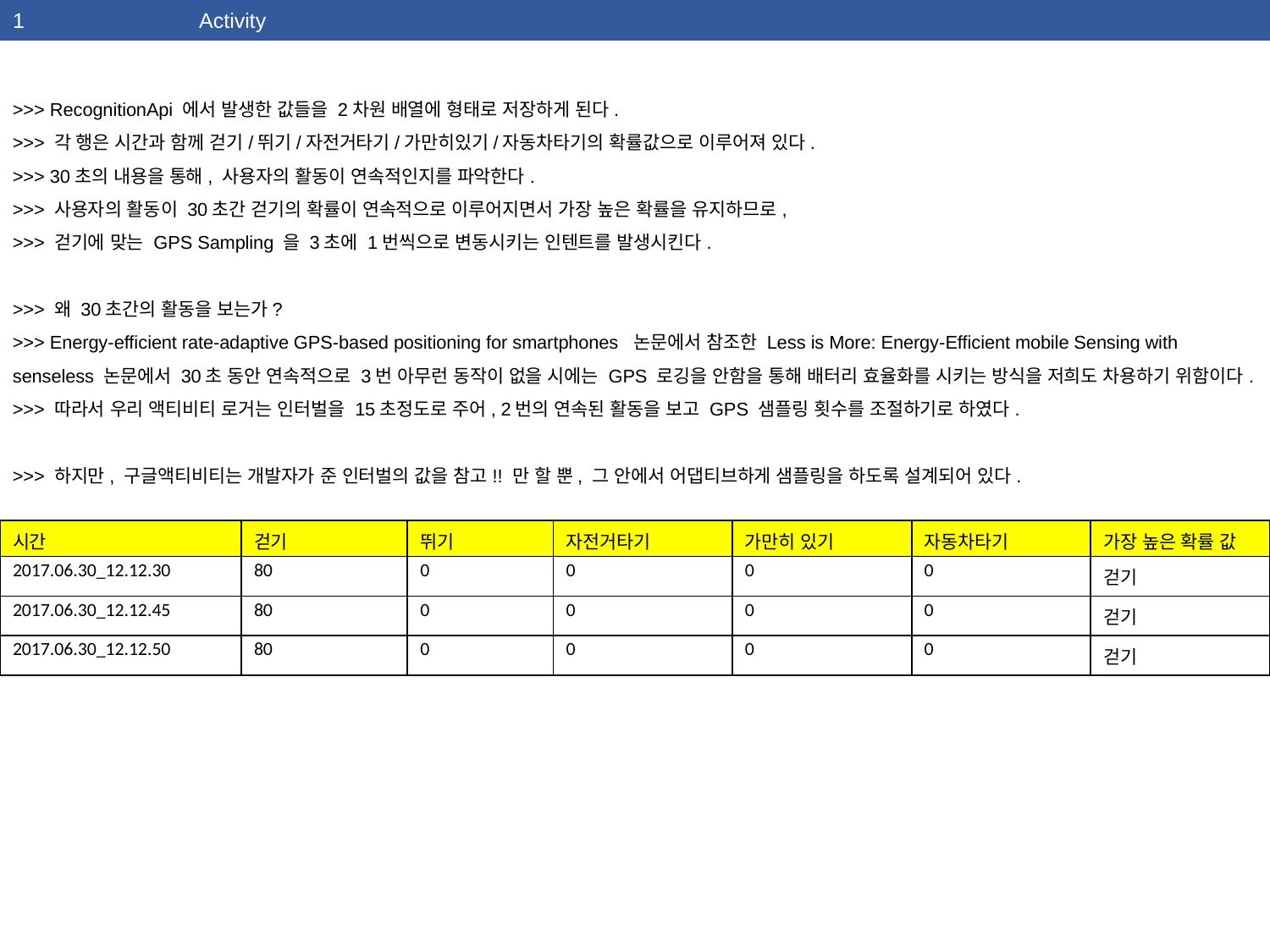

| 1 | Activity |
| --- | --- |
>>> RecognitionApi 에서 발생한 값들을 2차원 배열에 형태로 저장하게 된다.
>>> 각 행은 시간과 함께 걷기/뛰기/자전거타기/가만히있기/자동차타기의 확률값으로 이루어져 있다.
>>> 30초의 내용을 통해, 사용자의 활동이 연속적인지를 파악한다.
>>> 사용자의 활동이 30초간 걷기의 확률이 연속적으로 이루어지면서 가장 높은 확률을 유지하므로,
>>> 걷기에 맞는 GPS Sampling 을 3초에 1번씩으로 변동시키는 인텐트를 발생시킨다.

>>> 왜 30초간의 활동을 보는가?
>>> Energy-efficient rate-adaptive GPS-based positioning for smartphones  논문에서 참조한 Less is More: Energy-Efficient mobile Sensing with senseless 논문에서 30초 동안 연속적으로 3번 아무런 동작이 없을 시에는 GPS 로깅을 안함을 통해 배터리 효율화를 시키는 방식을 저희도 차용하기 위함이다.
>>> 따라서 우리 액티비티 로거는 인터벌을 15초정도로 주어, 2번의 연속된 활동을 보고 GPS 샘플링 횟수를 조절하기로 하였다.

>>> 하지만, 구글액티비티는 개발자가 준 인터벌의 값을 참고!! 만 할 뿐, 그 안에서 어댑티브하게 샘플링을 하도록 설계되어 있다.
| 시간 | 걷기 | 뛰기 | 자전거타기 | 가만히 있기 | 자동차타기 | 가장 높은 확률 값 |
| --- | --- | --- | --- | --- | --- | --- |
| 2017.06.30\_12.12.30 | 80 | 0 | 0 | 0 | 0 | 걷기 |
| 2017.06.30\_12.12.45 | 80 | 0 | 0 | 0 | 0 | 걷기 |
| 2017.06.30\_12.12.50 | 80 | 0 | 0 | 0 | 0 | 걷기 |